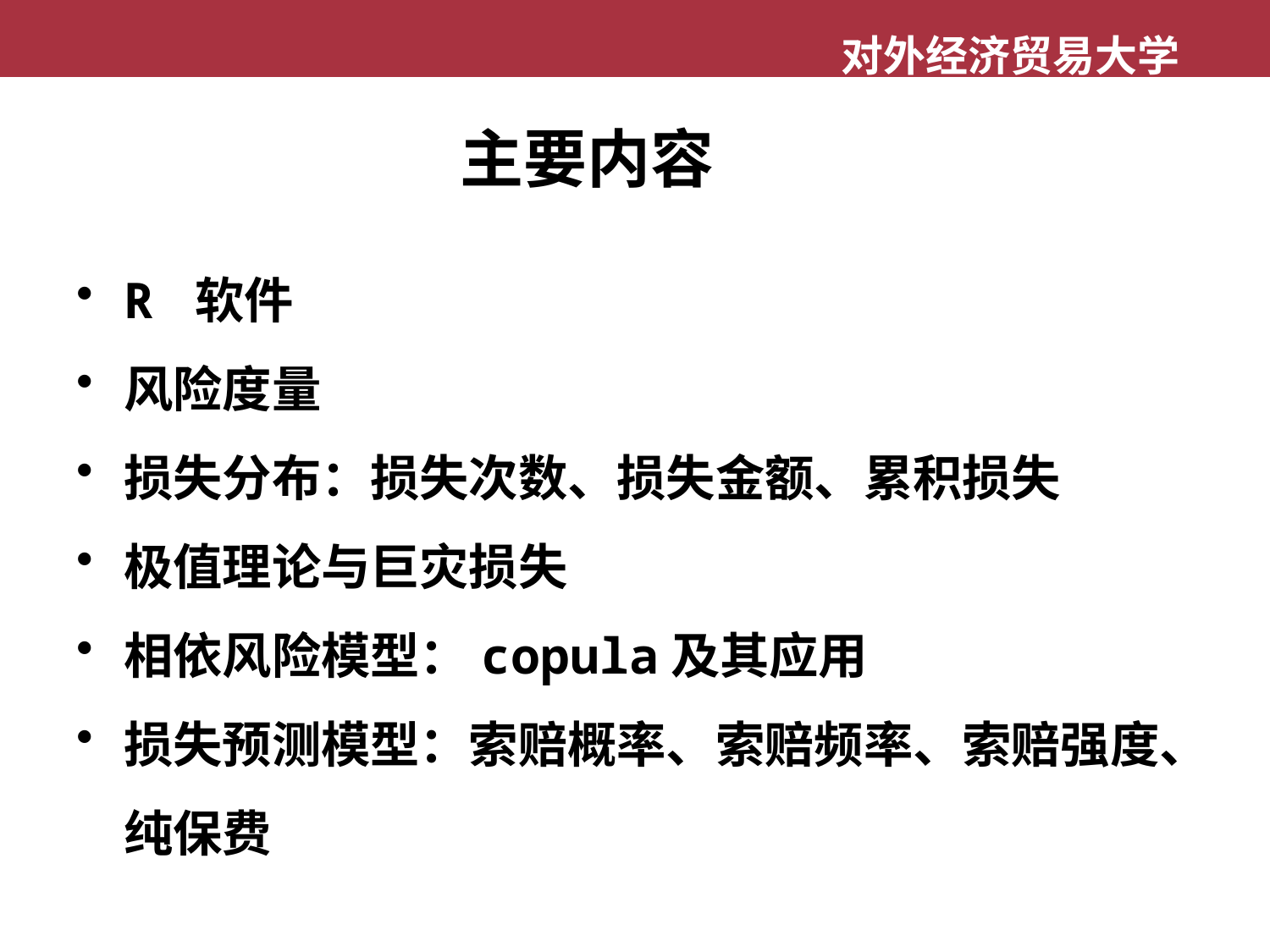

# 主要内容
R 软件
风险度量
损失分布：损失次数、损失金额、累积损失
极值理论与巨灾损失
相依风险模型：copula及其应用
损失预测模型：索赔概率、索赔频率、索赔强度、纯保费